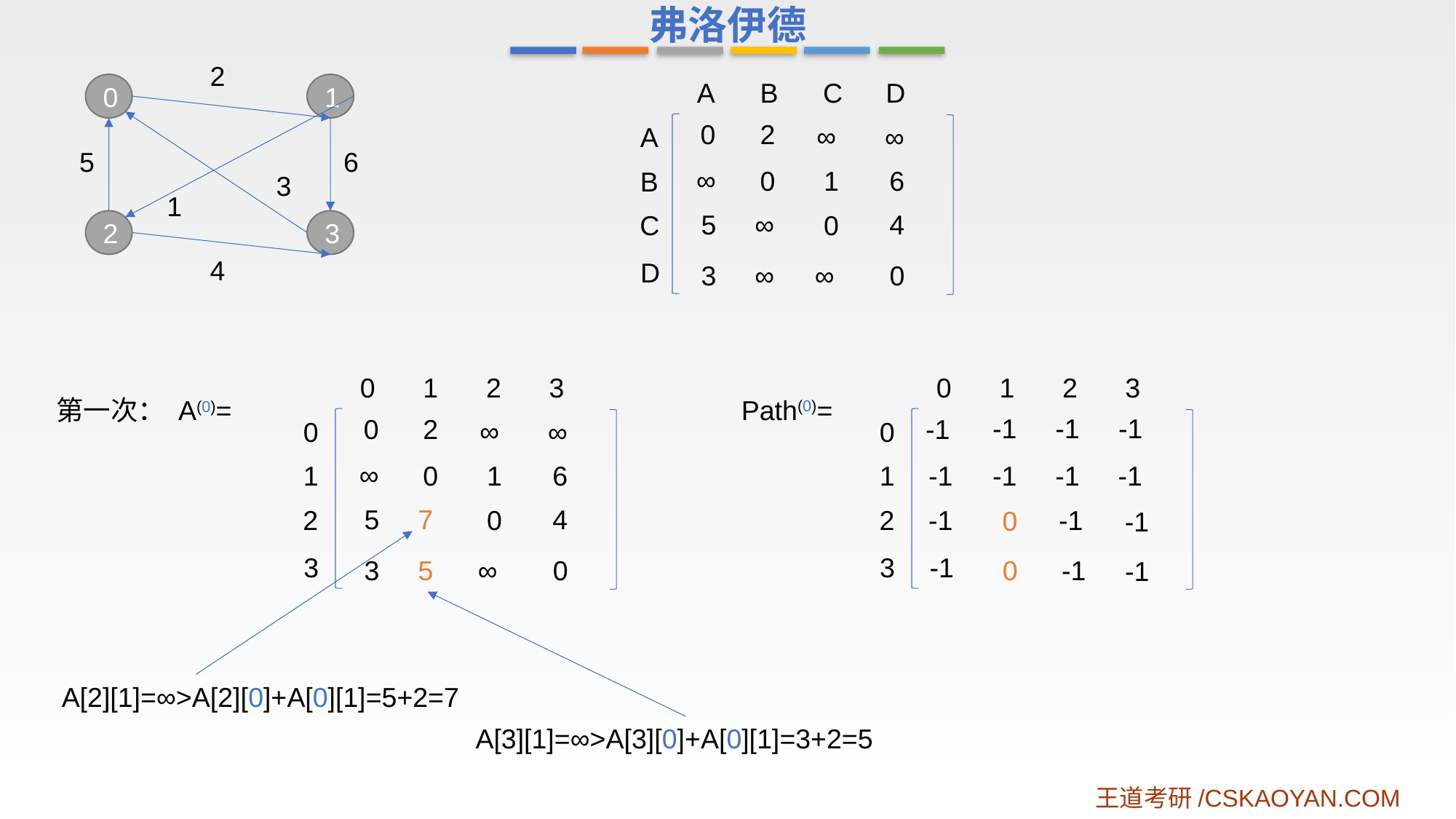

弗洛伊德

2
A
B
C
D
0
1
0
2

∞
A
∞

6
5
∞
0
1
6
B
3
1
5
∞
4
C
0
3
2
4
D
3
∞
∞
0
0
1
2
3
0
1
2
3
Path(0)=
第一次： A(0)=
-1
-1
-1
0
2
-1

∞
0
∞
0

∞
-1
0
1
6
-1
-1
1
1
-1
5
7
4
-1
2
0
2
-1
0
-1
3
3
-1
3
5
∞
0
0
-1
-1
A[2][1]=∞>A[2][0]+A[0][1]=5+2=7
A[3][1]=∞>A[3][0]+A[0][1]=3+2=5
王道考研/CSKAOYAN.COM